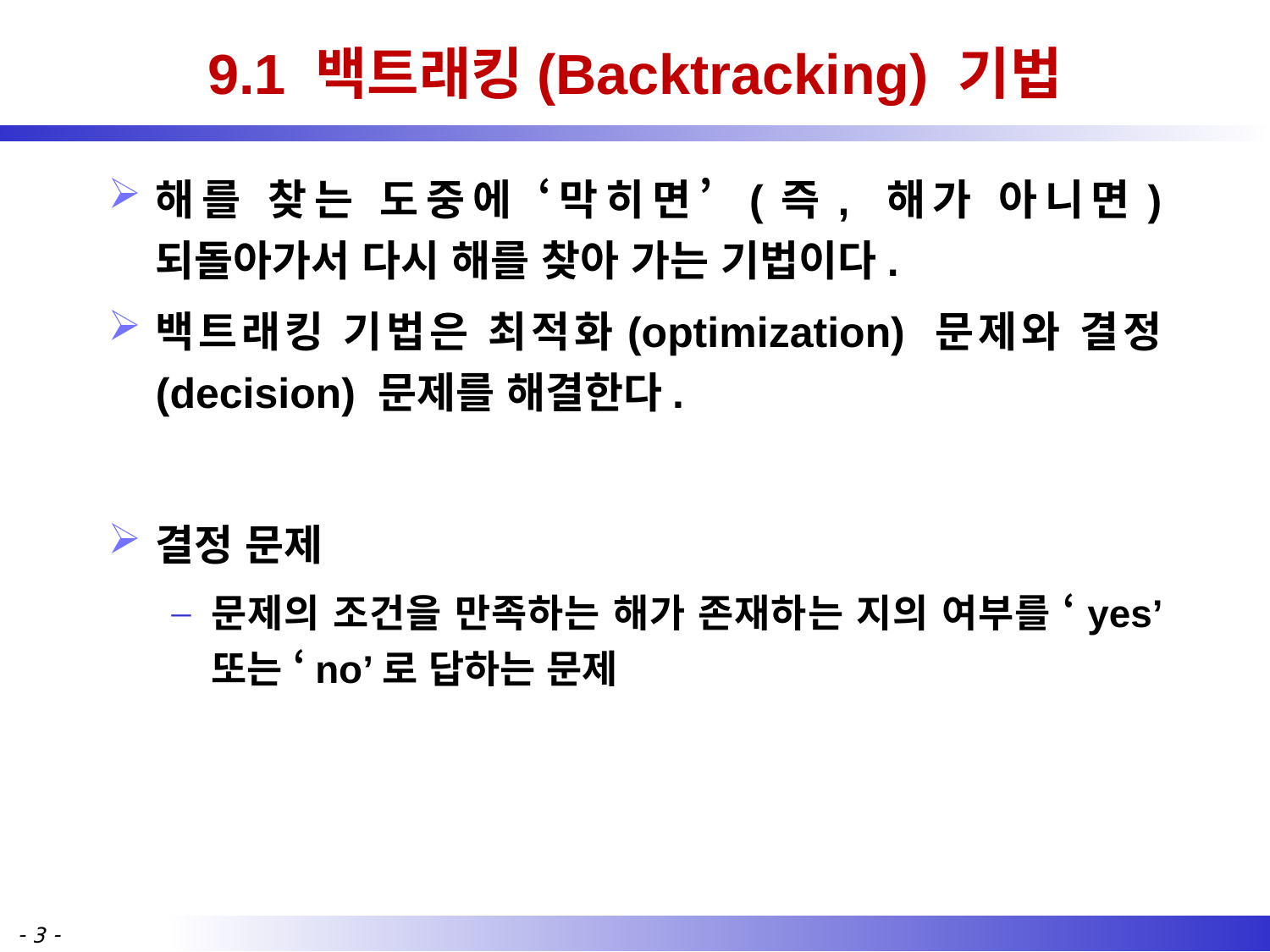

# 9.1 백트래킹(Backtracking) 기법
해를 찾는 도중에 ‘막히면’ (즉, 해가 아니면) 되돌아가서 다시 해를 찾아 가는 기법이다.
백트래킹 기법은 최적화(optimization) 문제와 결정 (decision) 문제를 해결한다.

결정 문제
문제의 조건을 만족하는 해가 존재하는 지의 여부를 ‘yes’ 또는 ‘no’로 답하는 문제
- 3 -